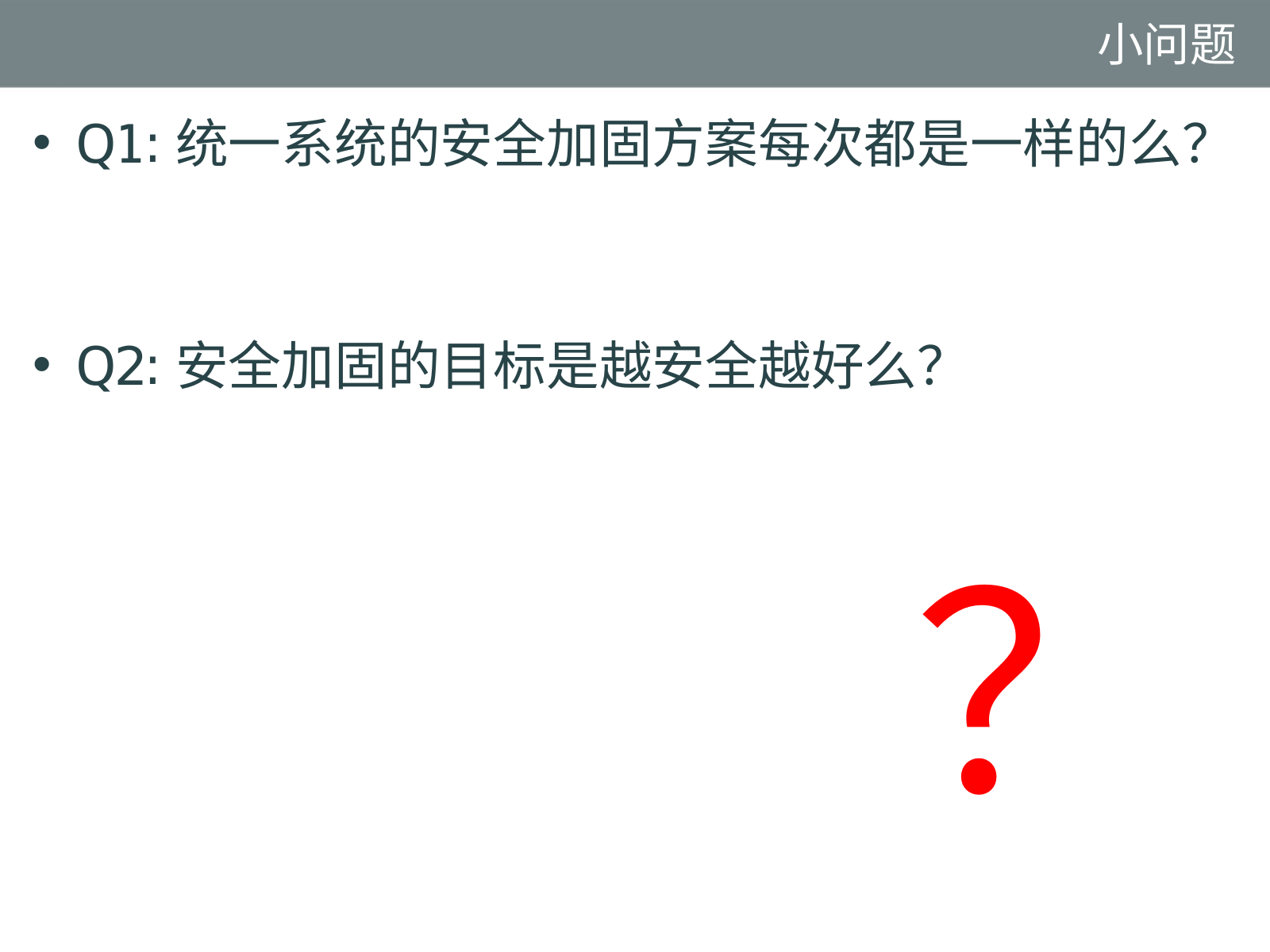

# 小问题
Q1:统一系统的安全加固方案每次都是一样的么？

Q2:安全加固的目标是越安全越好么？

？